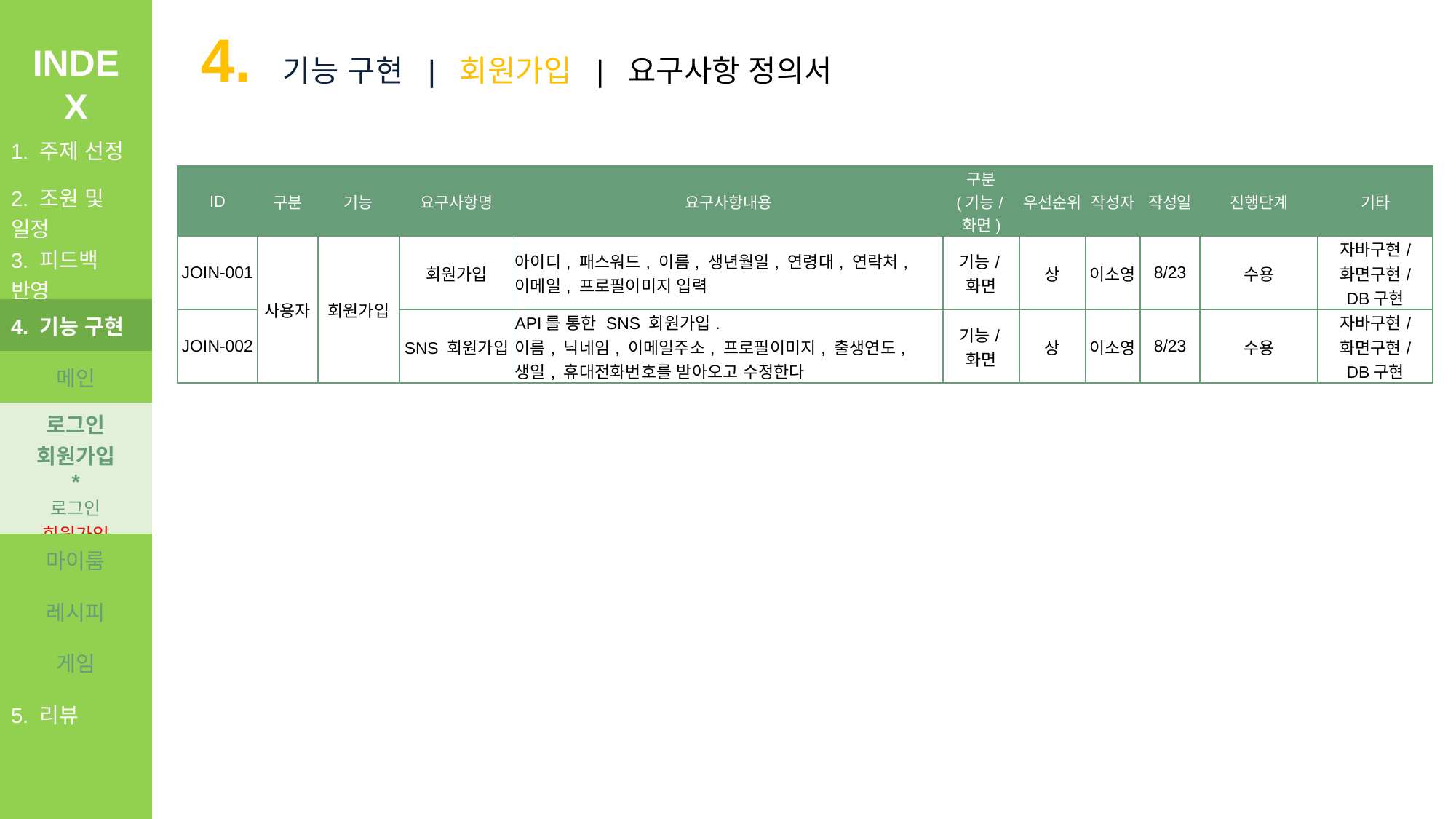

4. 기능 구현  |  회원가입  |  요구사항 정의서
INDEX
| 1. 주제 선정 |
| --- |
| 2. 조원 및 일정 |
| 3. 피드백 반영 |
| 4. 기능 구현 |
| 메인 |
| 로그인 회원가입 \* 로그인 회원가입 |
| 마이룸 |
| 레시피 |
| 게임 |
| 5. 리뷰 |
| ID | 구분 | 기능 | 요구사항명 | 요구사항내용 | 구분 (기능/화면) | 우선순위 | 작성자 | 작성일 | 진행단계 | 기타 |
| --- | --- | --- | --- | --- | --- | --- | --- | --- | --- | --- |
| JOIN-001 | 사용자 | 회원가입 | 회원가입 | 아이디, 패스워드, 이름, 생년월일, 연령대, 연락처, 이메일, 프로필이미지 입력 | 기능/화면 | 상 | 이소영 | 8/23 | 수용 | 자바구현/ 화면구현/ DB구현 |
| JOIN-002 |  |  | SNS 회원가입 | API를 통한 SNS 회원가입. 이름, 닉네임, 이메일주소, 프로필이미지, 출생연도, 생일, 휴대전화번호를 받아오고 수정한다 | 기능/화면 | 상 | 이소영 | 8/23 | 수용 | 자바구현/ 화면구현/ DB구현 |